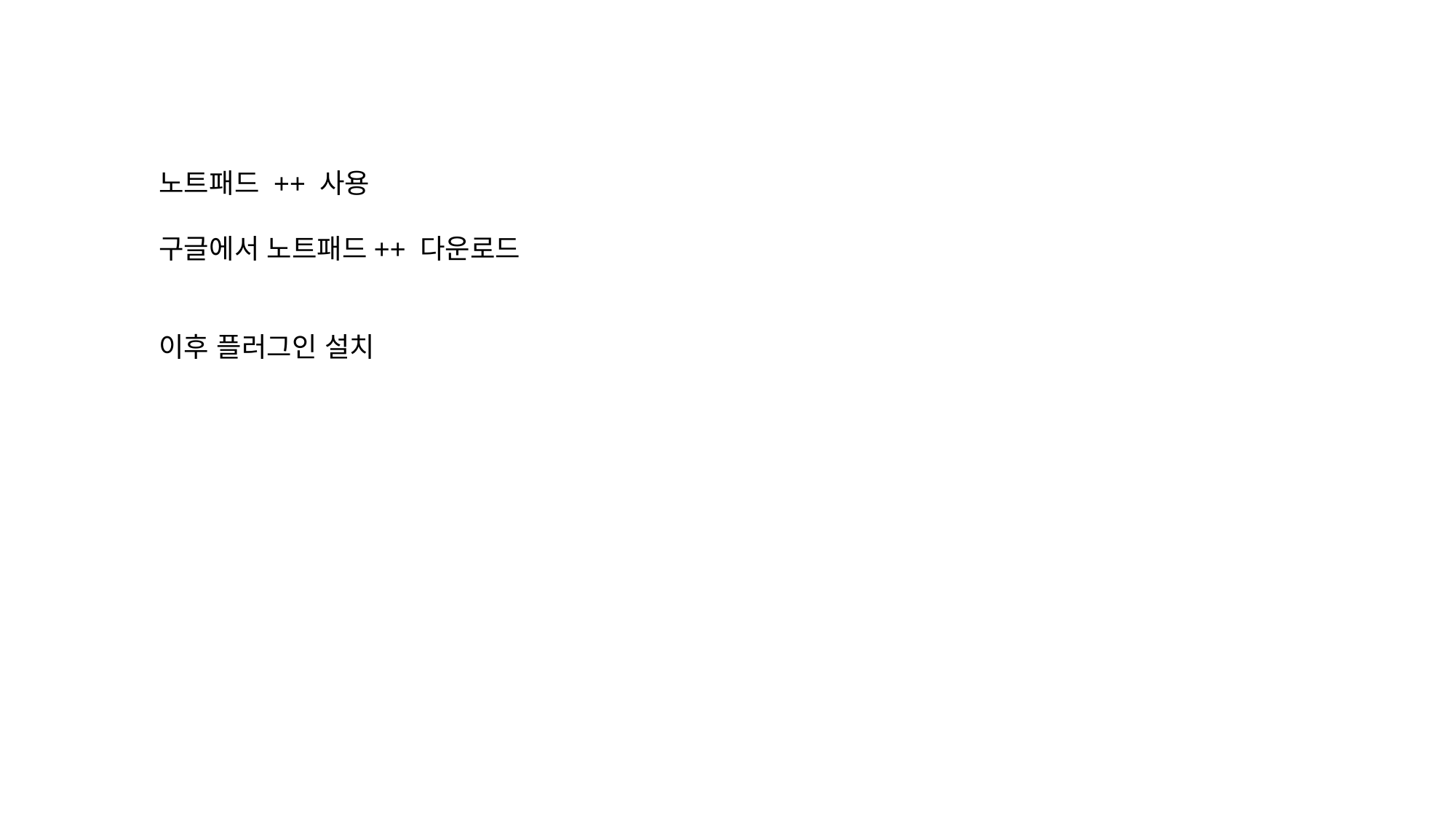

노트패드 ++ 사용

구글에서 노트패드++ 다운로드

이후 플러그인 설치